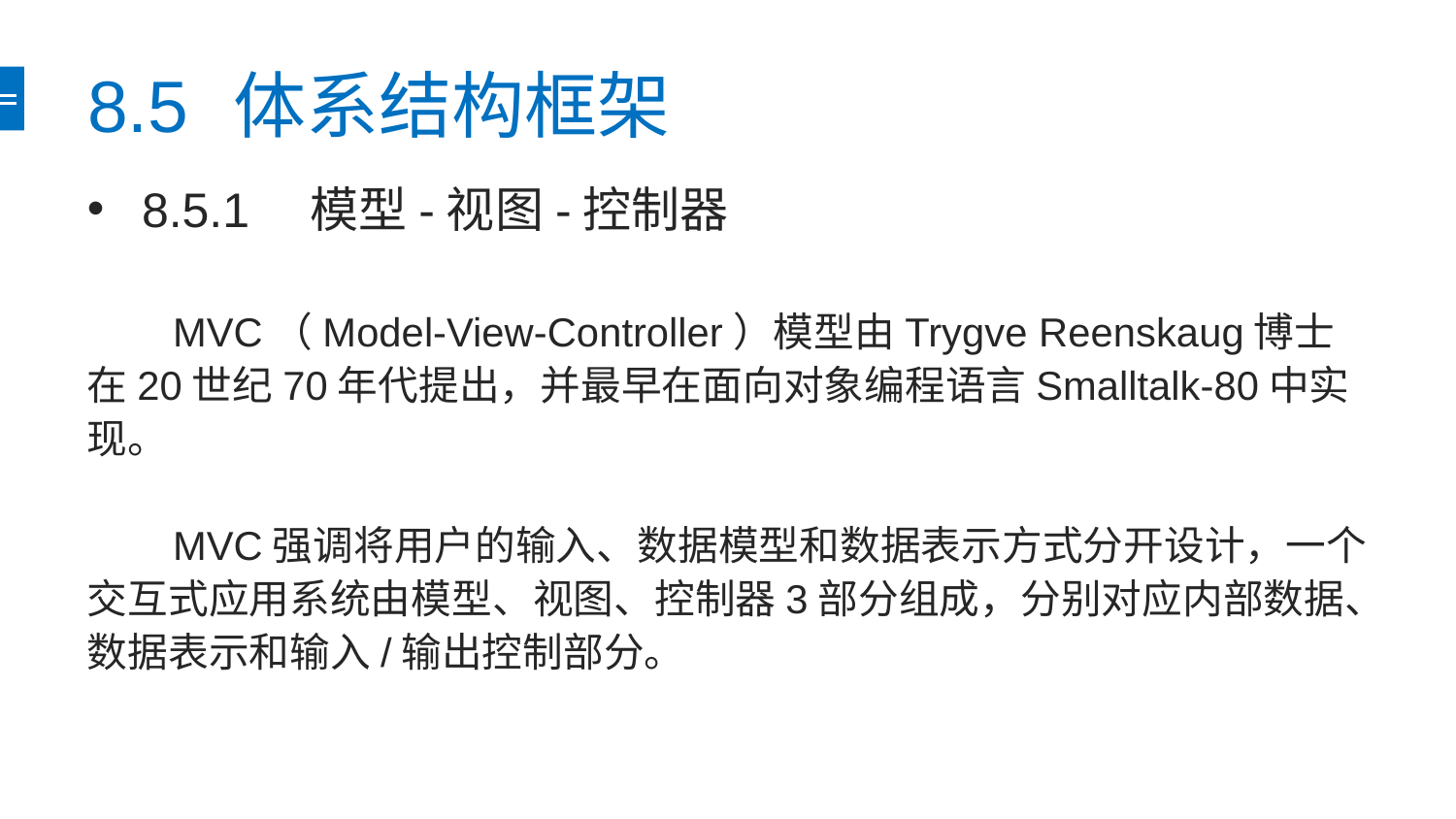

# 8.5	体系结构框架
8.5.1　模型-视图-控制器

MVC（Model-View-Controller）模型由Trygve Reenskaug博士在20世纪70年代提出，并最早在面向对象编程语言Smalltalk-80中实现。

MVC强调将用户的输入、数据模型和数据表示方式分开设计，一个交互式应用系统由模型、视图、控制器3部分组成，分别对应内部数据、数据表示和输入/输出控制部分。